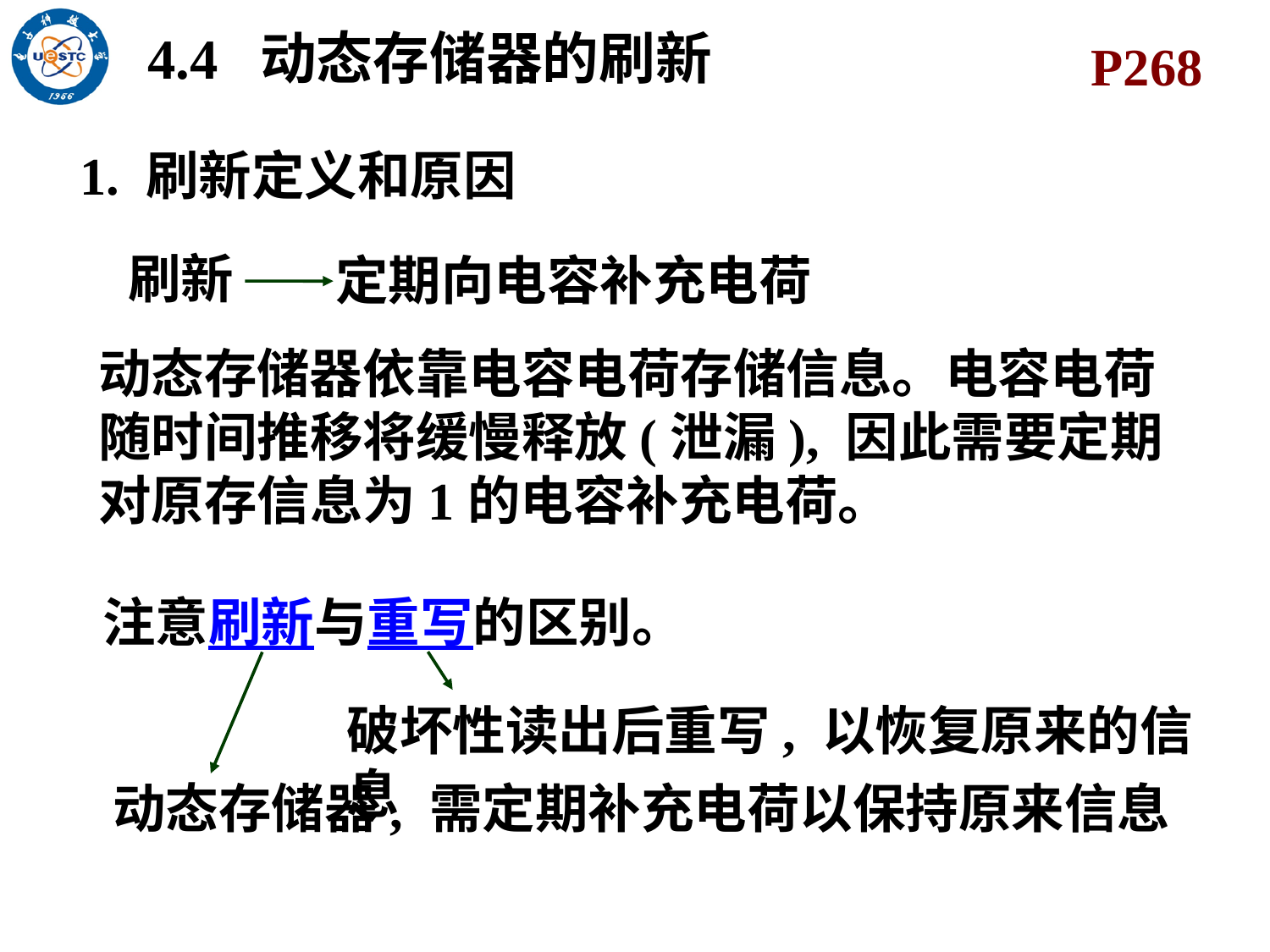

4.4  动态存储器的刷新
P268
1. 刷新定义和原因
刷新
定期向电容补充电荷

动态存储器依靠电容电荷存储信息。电容电荷随时间推移将缓慢释放(泄漏), 因此需要定期对原存信息为1的电容补充电荷。
注意刷新与重写的区别。

破坏性读出后重写, 以恢复原来的信息
动态存储器, 需定期补充电荷以保持原来信息